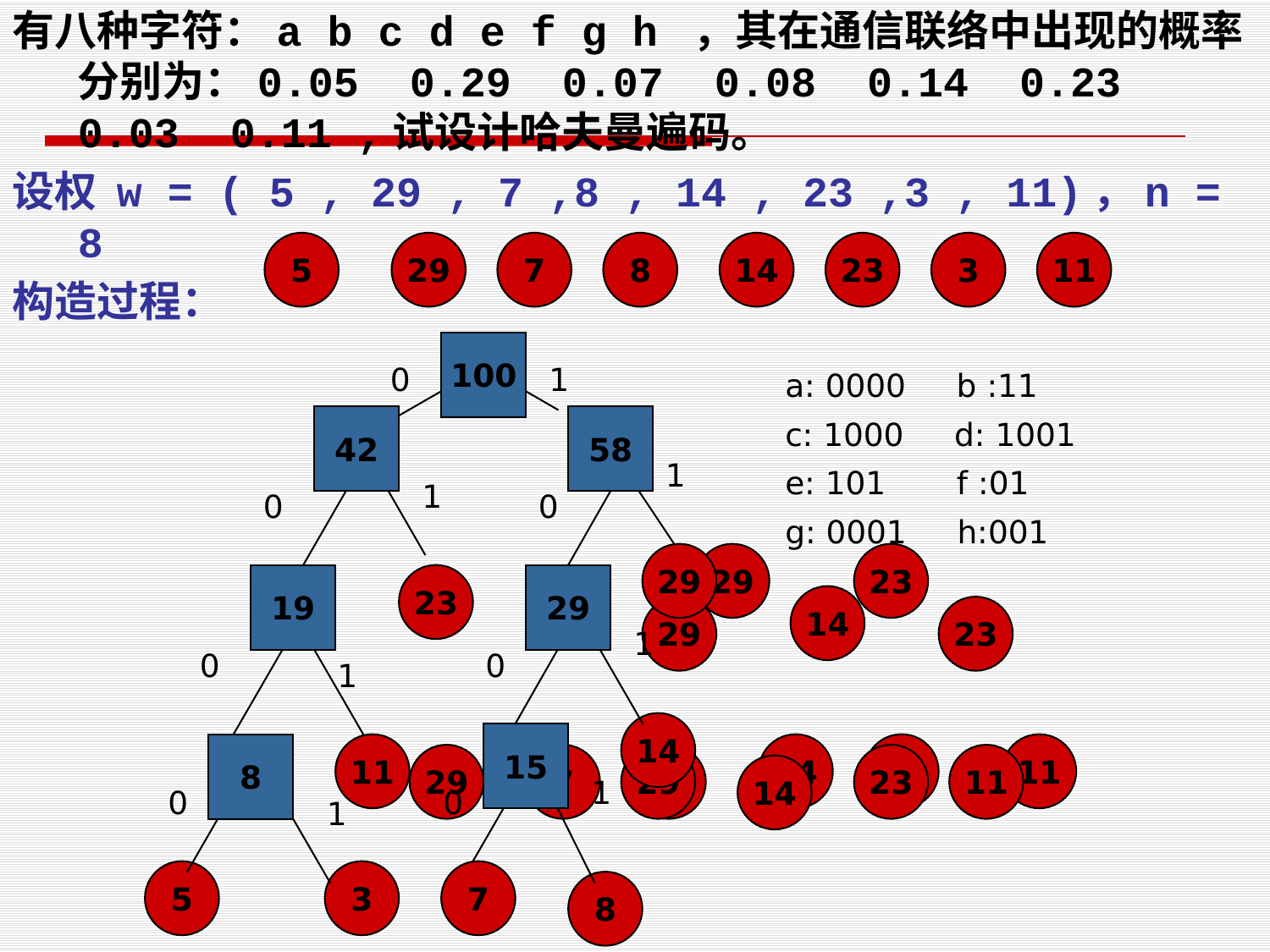

有八种字符：a b c d e f g h ，其在通信联络中出现的概率分别为：0.05  0.29  0.07  0.08  0.14  0.23  0.03  0.11 ,试设计哈夫曼遍码。
设权 w = ( 5 , 29 , 7 ,8 , 14 , 23 ,3 , 11)，n = 8
构造过程：
5
29
7
8
14
23
3
11
100
0
1
a: 0000     b :11
c: 1000     d: 1001
e: 101       f :01
g: 0001     h:001

42
58
1
1
0
0

29
29
23
19
23
29
14
29
23
1
0
0

1

14
15
8
11
14
23
11
29
7
8
29
23
11
14
1
0
0
1

5
3
7
8